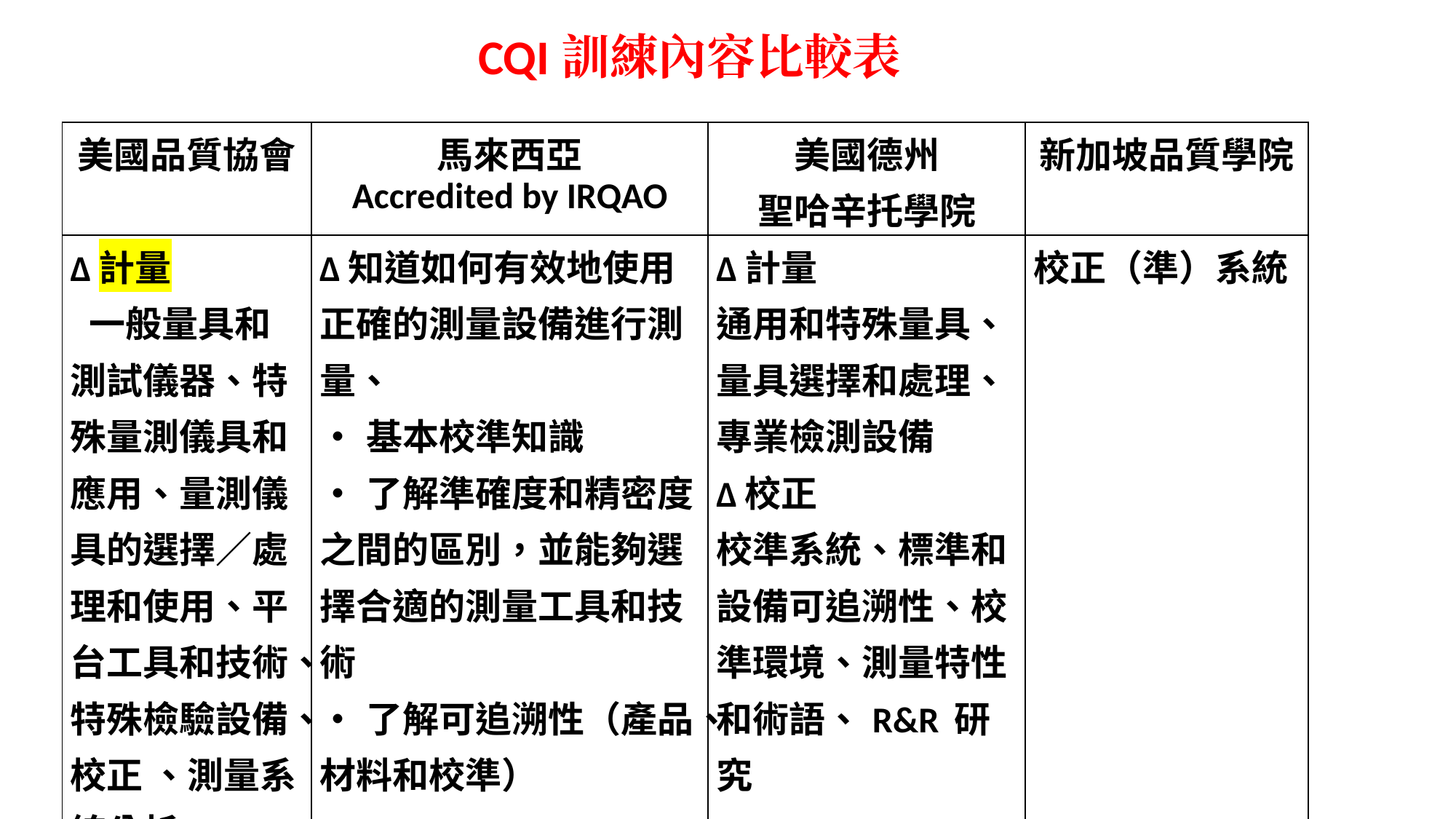

CQI訓練內容比較表
| 美國品質協會 | 馬來西亞 Accredited by IRQAO | 美國德州 聖哈辛托學院 | 新加坡品質學院 |
| --- | --- | --- | --- |
| Δ計量 一般量具和測試儀器、特殊量測儀具和應用、量測儀具的選擇／處理和使用、平台工具和技術、特殊檢驗設備、校正 、測量系統分析。 | Δ知道如何有效地使用正確的測量設備進行測量、 •基本校準知識 •了解準確度和精密度之間的區別，並能夠選擇合適的測量工具和技術 •了解可追溯性（產品、材料和校準） | Δ計量 通用和特殊量具、量具選擇和處理、專業檢測設備 Δ校正 校準系統、標準和設備可追溯性、校準環境、測量特性和術語、R&R 研究 | 校正（準）系統 |